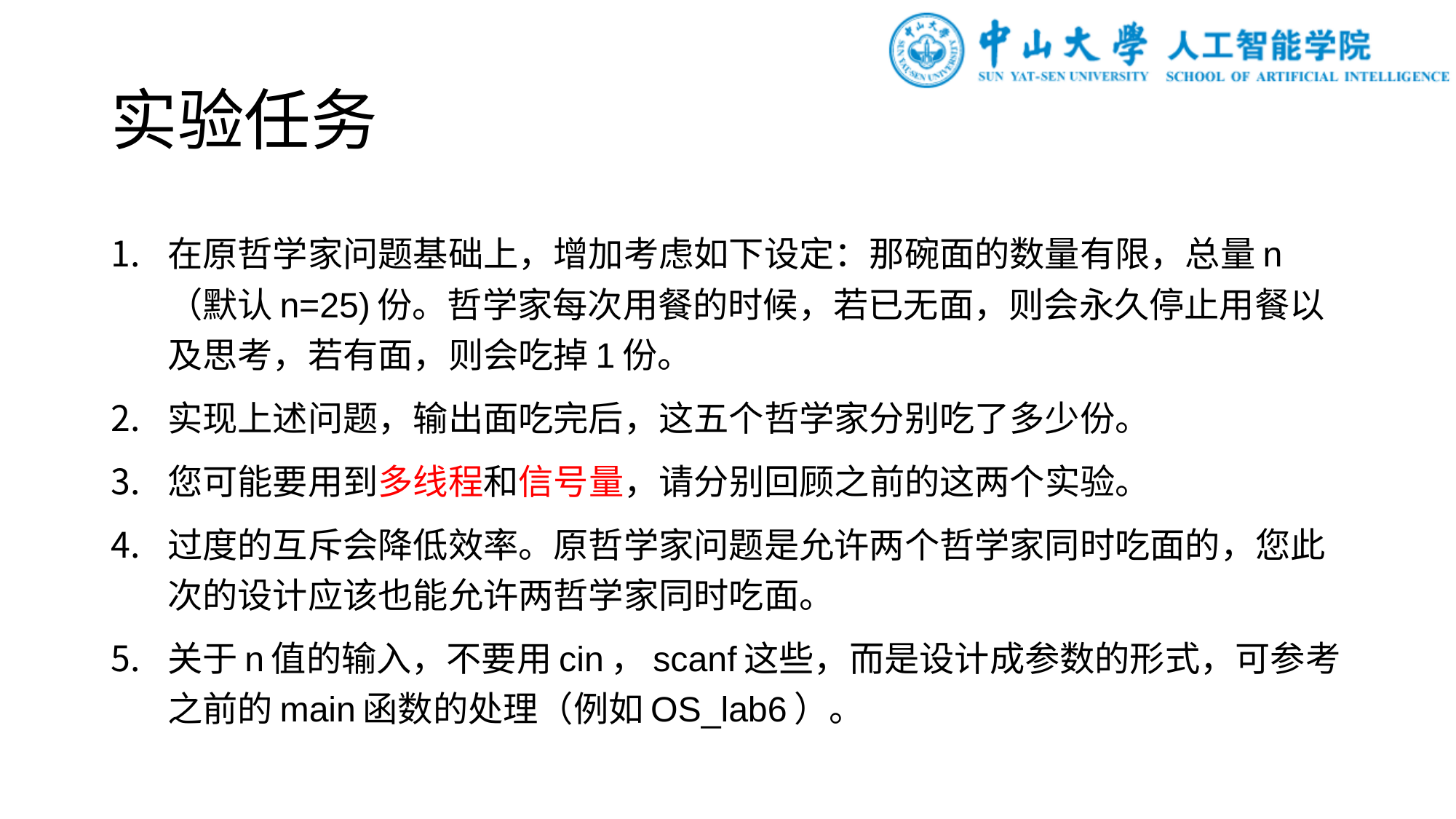

# 实验任务
在原哲学家问题基础上，增加考虑如下设定：那碗面的数量有限，总量n（默认n=25)份。哲学家每次用餐的时候，若已无面，则会永久停止用餐以及思考，若有面，则会吃掉1份。
实现上述问题，输出面吃完后，这五个哲学家分别吃了多少份。
您可能要用到多线程和信号量，请分别回顾之前的这两个实验。
过度的互斥会降低效率。原哲学家问题是允许两个哲学家同时吃面的，您此次的设计应该也能允许两哲学家同时吃面。
关于n值的输入，不要用cin，scanf这些，而是设计成参数的形式，可参考之前的main函数的处理（例如OS_lab6）。